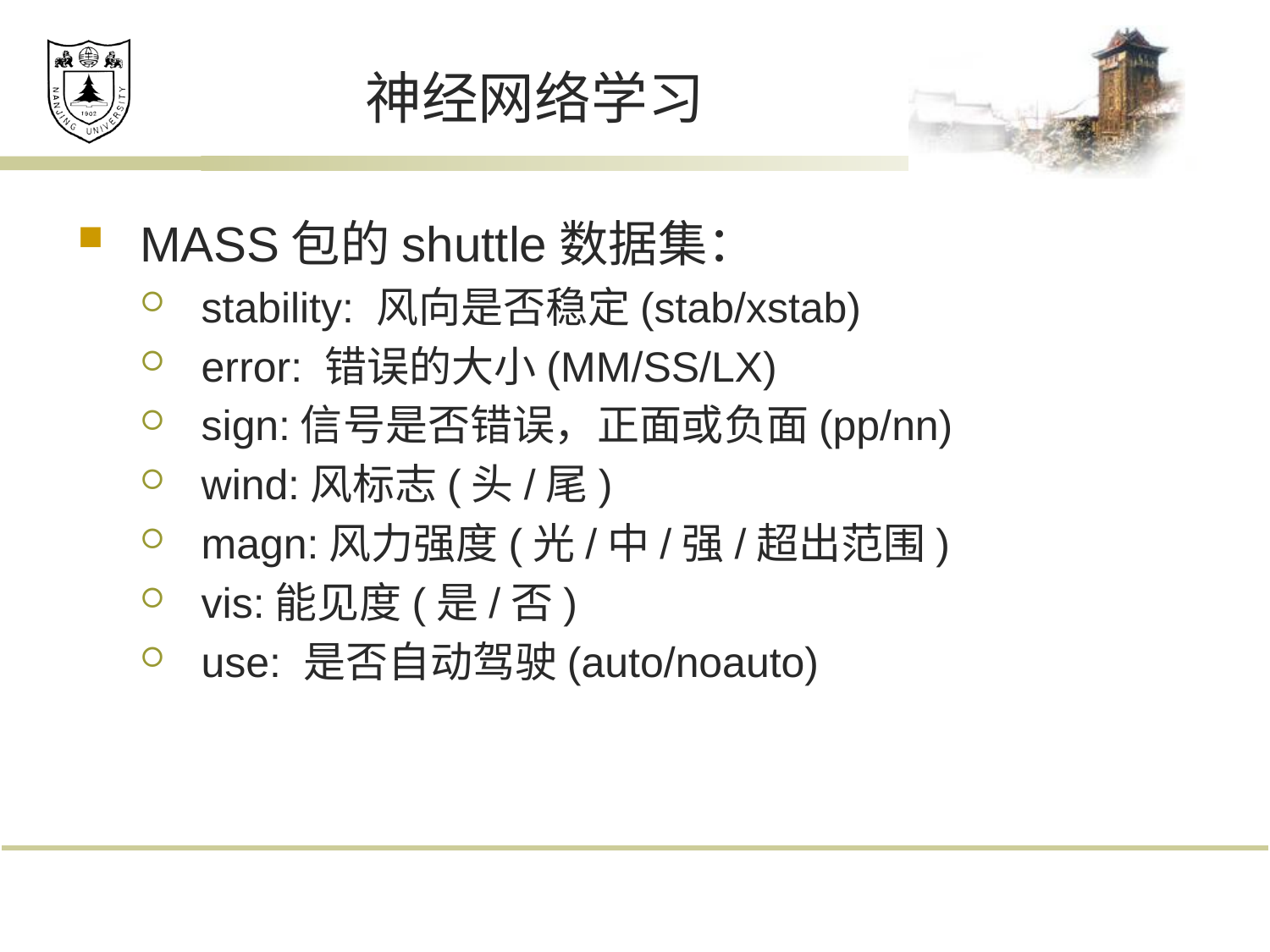

# 神经网络学习
MASS包的shuttle数据集：
stability: 风向是否稳定(stab/xstab)
error: 错误的大小(MM/SS/LX)
sign:信号是否错误，正面或负面(pp/nn)
wind:风标志(头/尾)
magn:风力强度(光/中/强/超出范围)
vis:能见度(是/否)
use: 是否自动驾驶(auto/noauto)